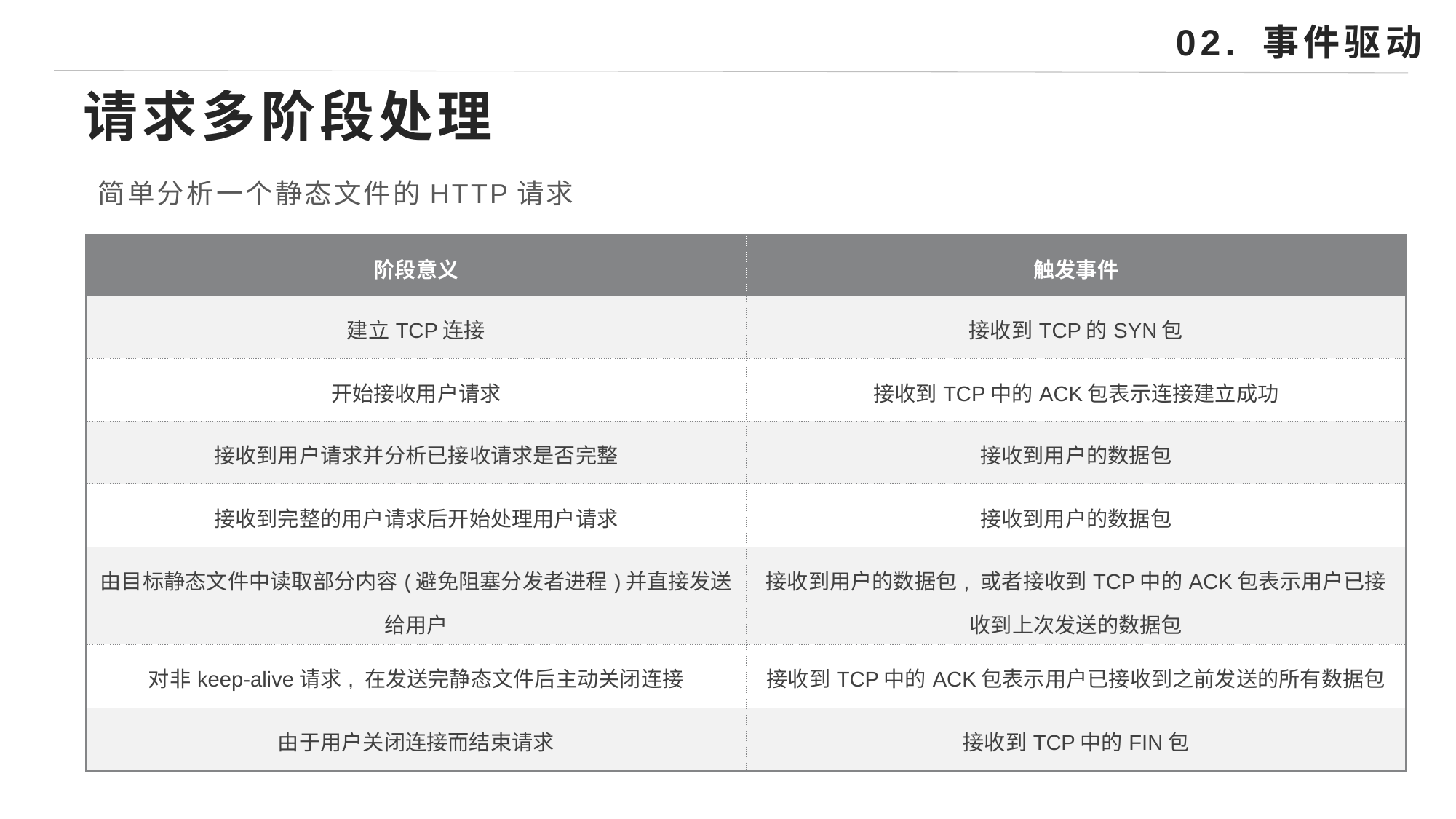

02. 事件驱动
# 请求多阶段处理
简单分析一个静态文件的HTTP请求

| 阶段意义 | 触发事件 |
| --- | --- |
| 建立TCP连接 | 接收到TCP的SYN包 |
| 开始接收用户请求 | 接收到TCP中的ACK包表示连接建立成功 |
| 接收到用户请求并分析已接收请求是否完整 | 接收到用户的数据包 |
| 接收到完整的用户请求后开始处理用户请求 | 接收到用户的数据包 |
| 由目标静态文件中读取部分内容(避免阻塞分发者进程)并直接发送给用户 | 接收到用户的数据包, 或者接收到TCP中的ACK包表示用户已接收到上次发送的数据包 |
| 对非keep-alive请求, 在发送完静态文件后主动关闭连接 | 接收到TCP中的ACK包表示用户已接收到之前发送的所有数据包 |
| 由于用户关闭连接而结束请求 | 接收到TCP中的FIN包 |